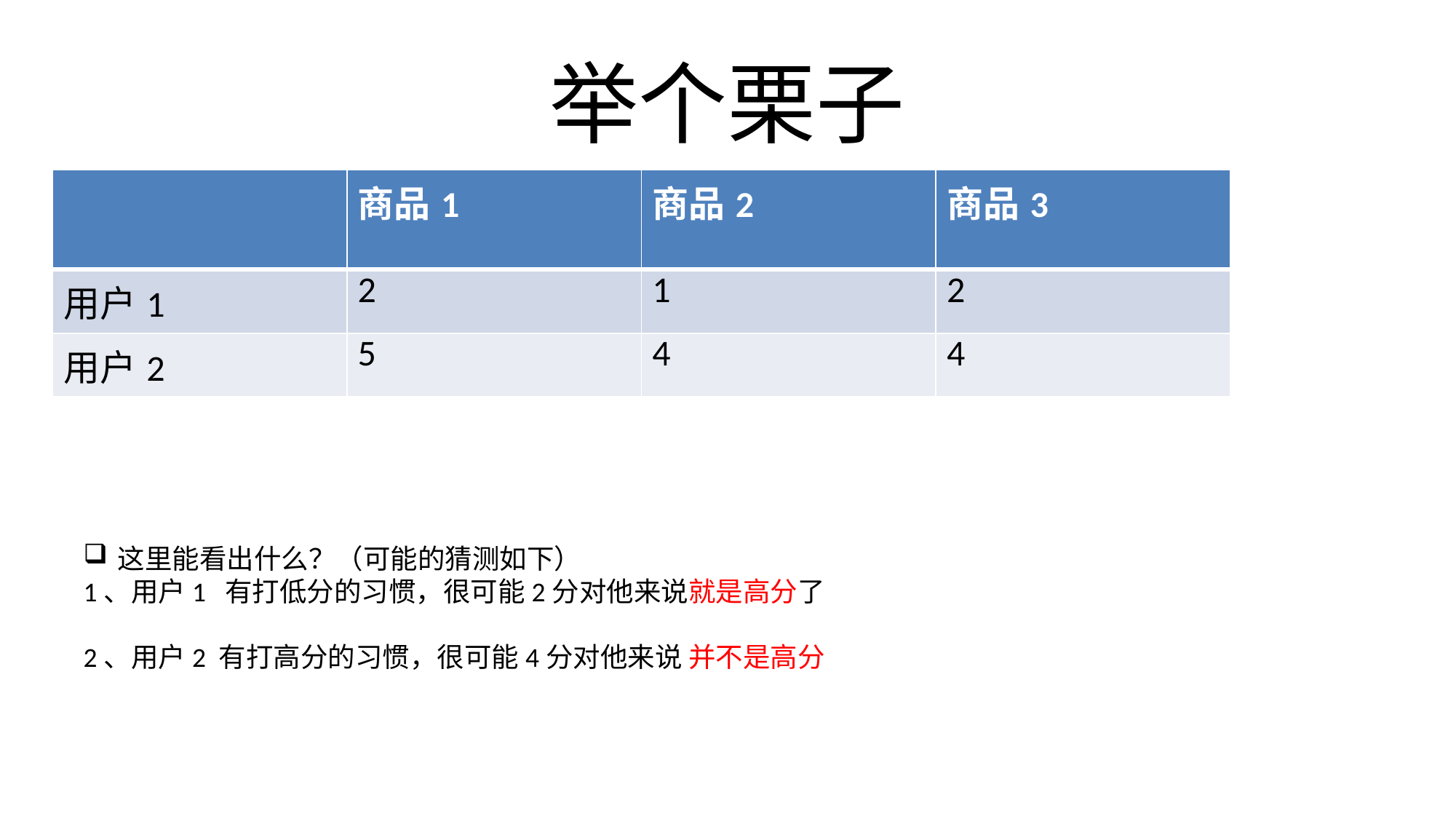

# 举个栗子
|  | 商品1 | 商品2 | 商品3 |
| --- | --- | --- | --- |
| 用户1 | 2 | 1 | 2 |
| 用户2 | 5 | 4 | 4 |

这里能看出什么？（可能的猜测如下）
1、用户1  有打低分的习惯，很可能2分对他来说就是高分了

2、用户2 有打高分的习惯，很可能4分对他来说 并不是高分